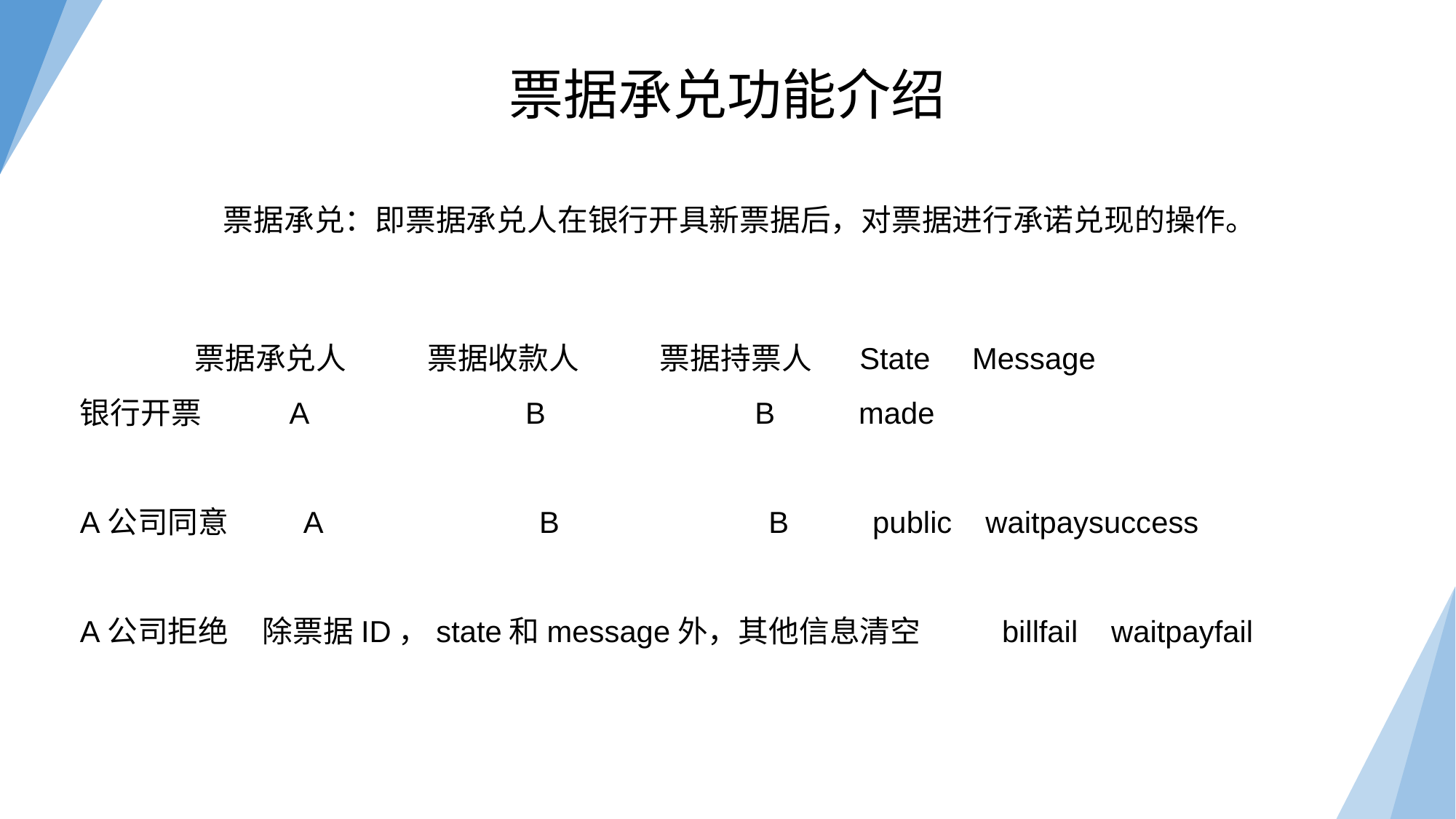

票据承兑功能介绍
票据承兑：即票据承兑人在银行开具新票据后，对票据进行承诺兑现的操作。

输入小标题
                票据承兑人            票据收款人            票据持票人      State     Message
银行开票            A                          B                         B          made

A公司同意          A                          B                         B          public    waitpaysuccess

A公司拒绝     除票据ID，state和message外，其他信息清空           billfail    waitpayfail